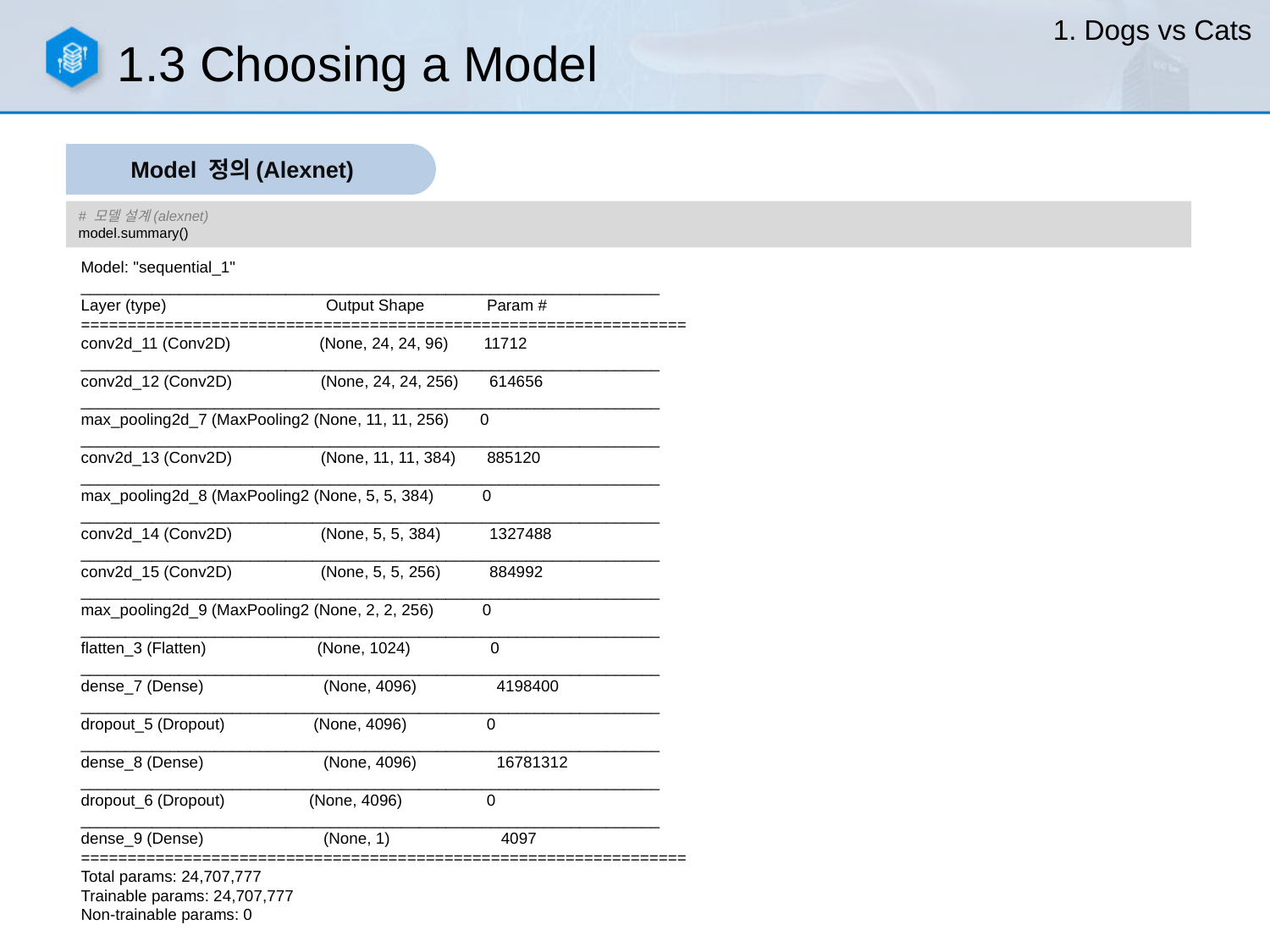

1. Dogs vs Cats
1.3 Choosing a Model

Model 정의(Alexnet)
# 모델 설계(alexnet) model.summary()
Model: "sequential_1"
_________________________________________________________________
Layer (type)                                    Output Shape              Param #
=================================================================
conv2d_11 (Conv2D)                    (None, 24, 24, 96)        11712
_________________________________________________________________
conv2d_12 (Conv2D)                    (None, 24, 24, 256)       614656
_________________________________________________________________
max_pooling2d_7 (MaxPooling2 (None, 11, 11, 256)       0
_________________________________________________________________
conv2d_13 (Conv2D)                    (None, 11, 11, 384)       885120
_________________________________________________________________
max_pooling2d_8 (MaxPooling2 (None, 5, 5, 384)           0
_________________________________________________________________
conv2d_14 (Conv2D)                    (None, 5, 5, 384)           1327488
_________________________________________________________________
conv2d_15 (Conv2D)                    (None, 5, 5, 256)           884992
_________________________________________________________________
max_pooling2d_9 (MaxPooling2 (None, 2, 2, 256)           0
_________________________________________________________________
flatten_3 (Flatten)                         (None, 1024)                  0
_________________________________________________________________
dense_7 (Dense)                           (None, 4096)                  4198400
_________________________________________________________________
dropout_5 (Dropout)                    (None, 4096)                  0
_________________________________________________________________
dense_8 (Dense)                           (None, 4096)                  16781312
_________________________________________________________________
dropout_6 (Dropout)                   (None, 4096)                   0
_________________________________________________________________
dense_9 (Dense)                           (None, 1)                         4097
=================================================================
Total params: 24,707,777
Trainable params: 24,707,777
Non-trainable params: 0